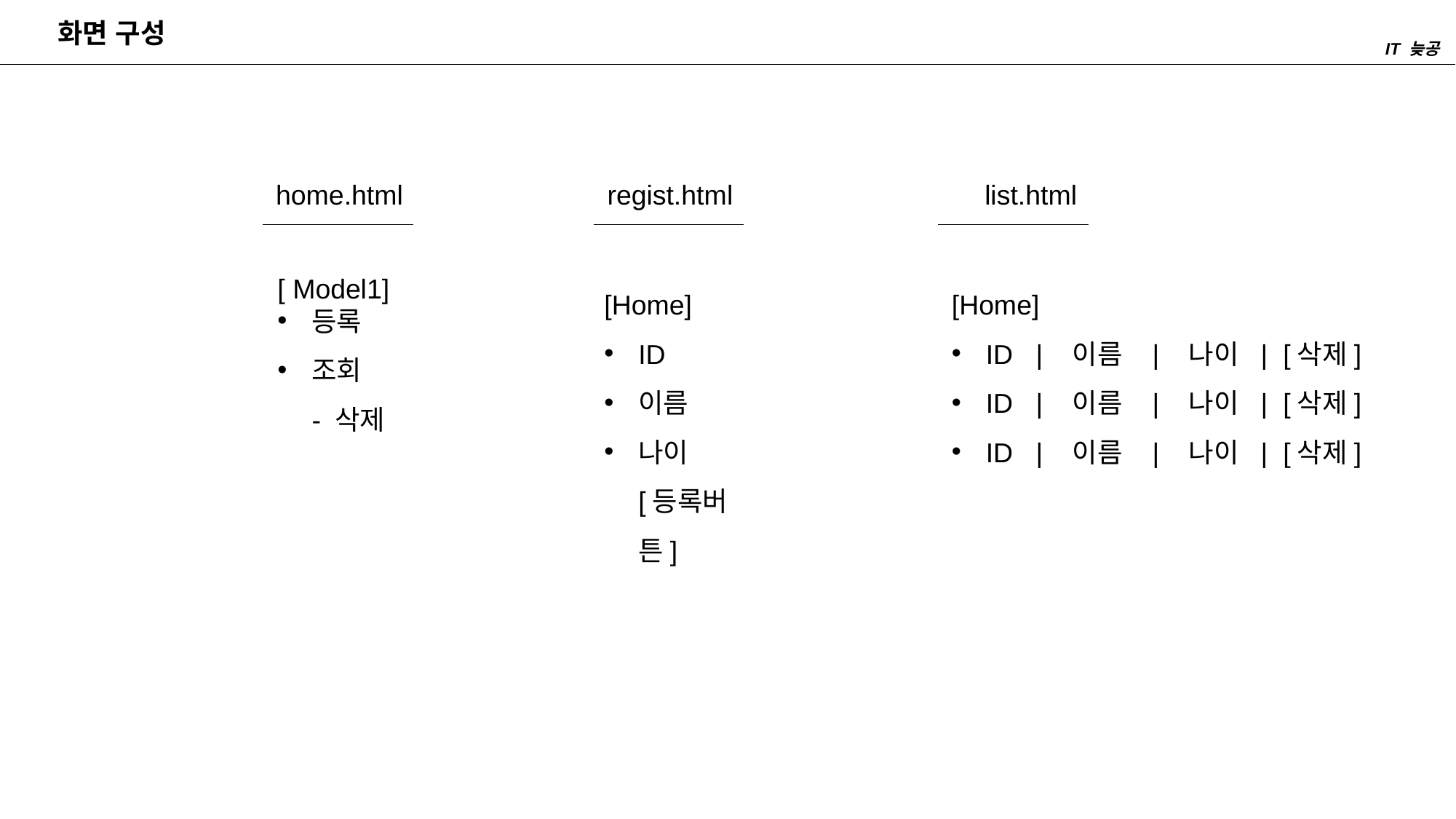

화면 구성
IT 늦공
home.html
regist.html
list.html
[ Model1]
등록
조회
- 삭제
[Home]
ID   |   이름   |   나이  |  [삭제]
ID   |   이름   |   나이  |  [삭제]
ID   |   이름   |   나이  |  [삭제]

[Home]
ID
이름
나이
[등록버튼]